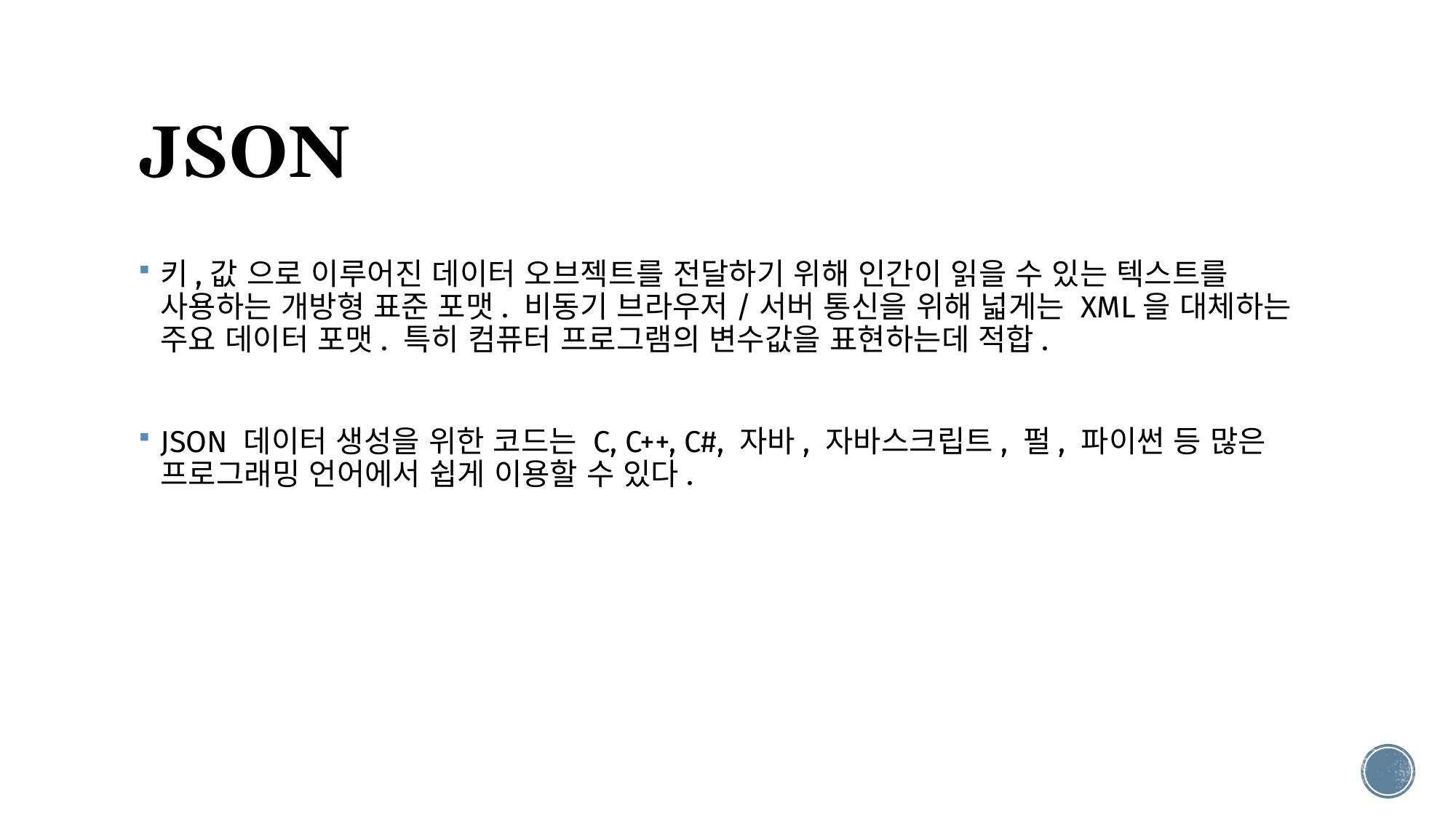

# JSON
키,값 으로 이루어진 데이터 오브젝트를 전달하기 위해 인간이 읽을 수 있는 텍스트를 사용하는 개방형 표준 포맷. 비동기 브라우저/서버 통신을 위해 넓게는 XML을 대체하는 주요 데이터 포맷. 특히 컴퓨터 프로그램의 변수값을 표현하는데 적합.

JSON 데이터 생성을 위한 코드는 C, C++, C#, 자바, 자바스크립트, 펄, 파이썬 등 많은 프로그래밍 언어에서 쉽게 이용할 수 있다.